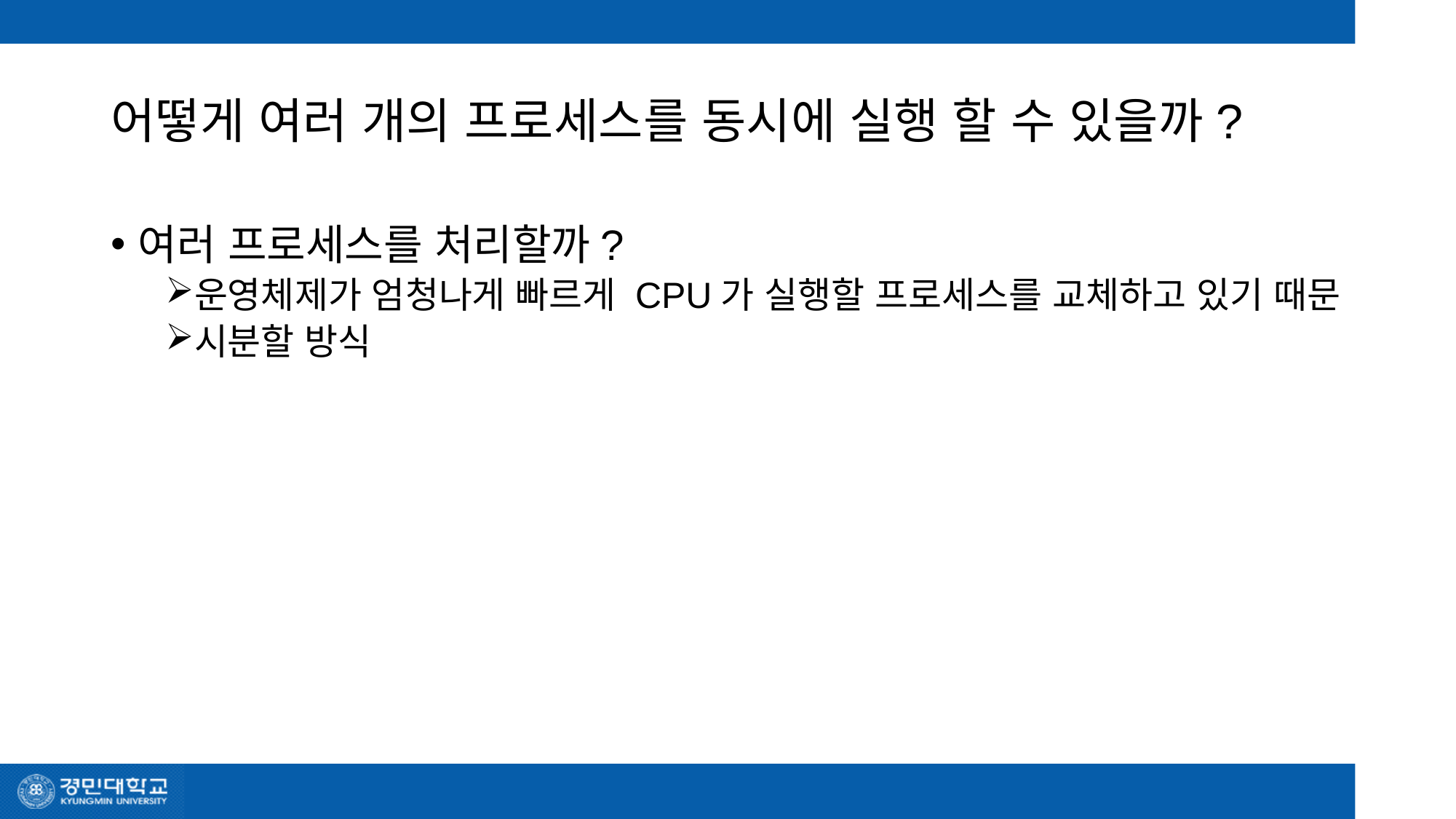

# 어떻게 여러 개의 프로세스를 동시에 실행 할 수 있을까?
여러 프로세스를 처리할까?
운영체제가 엄청나게 빠르게 CPU가 실행할 프로세스를 교체하고 있기 때문
시분할 방식